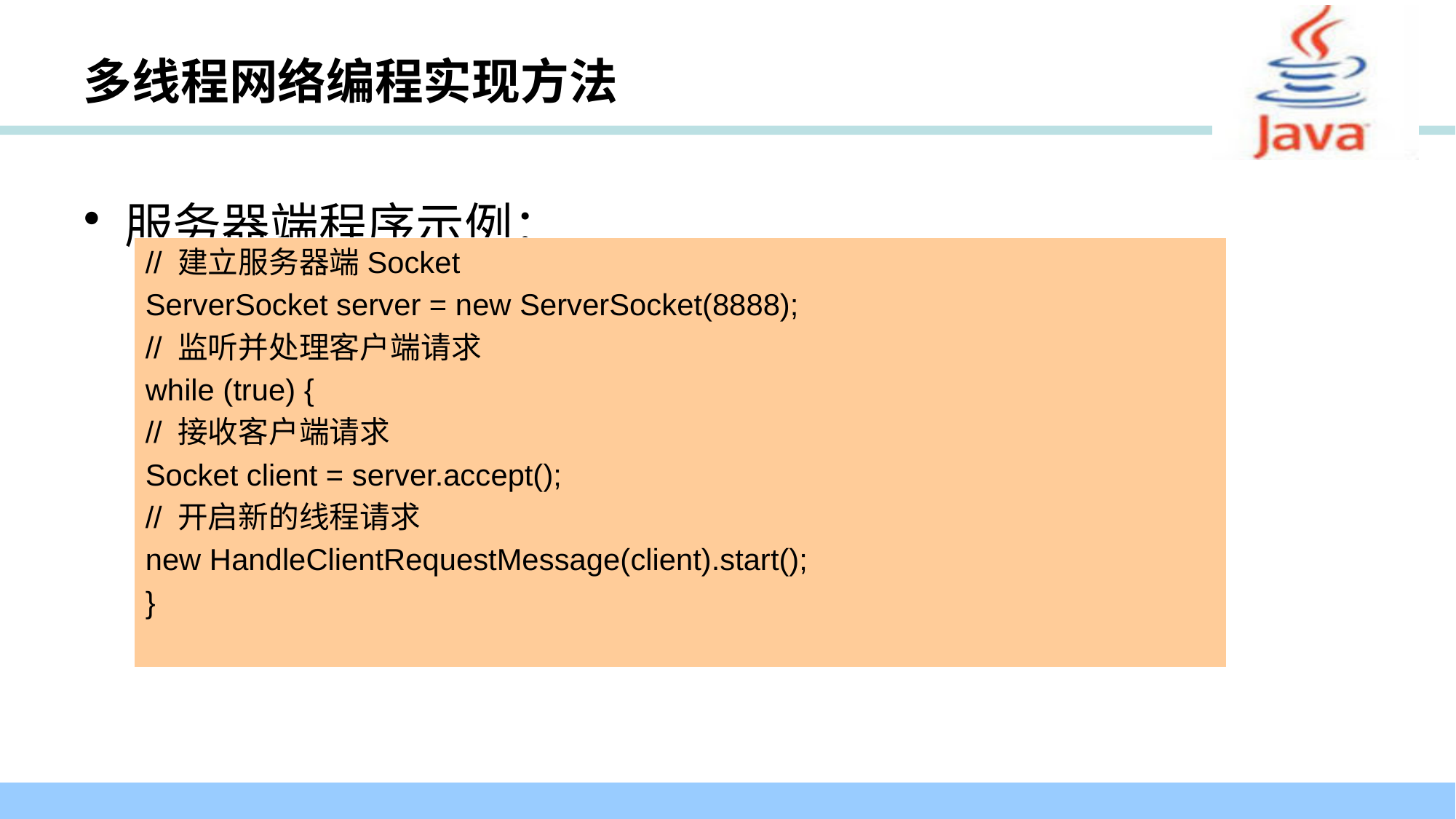

# 多线程网络编程实现方法
服务器端程序示例：

// 建立服务器端Socket
ServerSocket server = new ServerSocket(8888);
// 监听并处理客户端请求
while (true) {
// 接收客户端请求
Socket client = server.accept();
// 开启新的线程请求
new HandleClientRequestMessage(client).start();
}